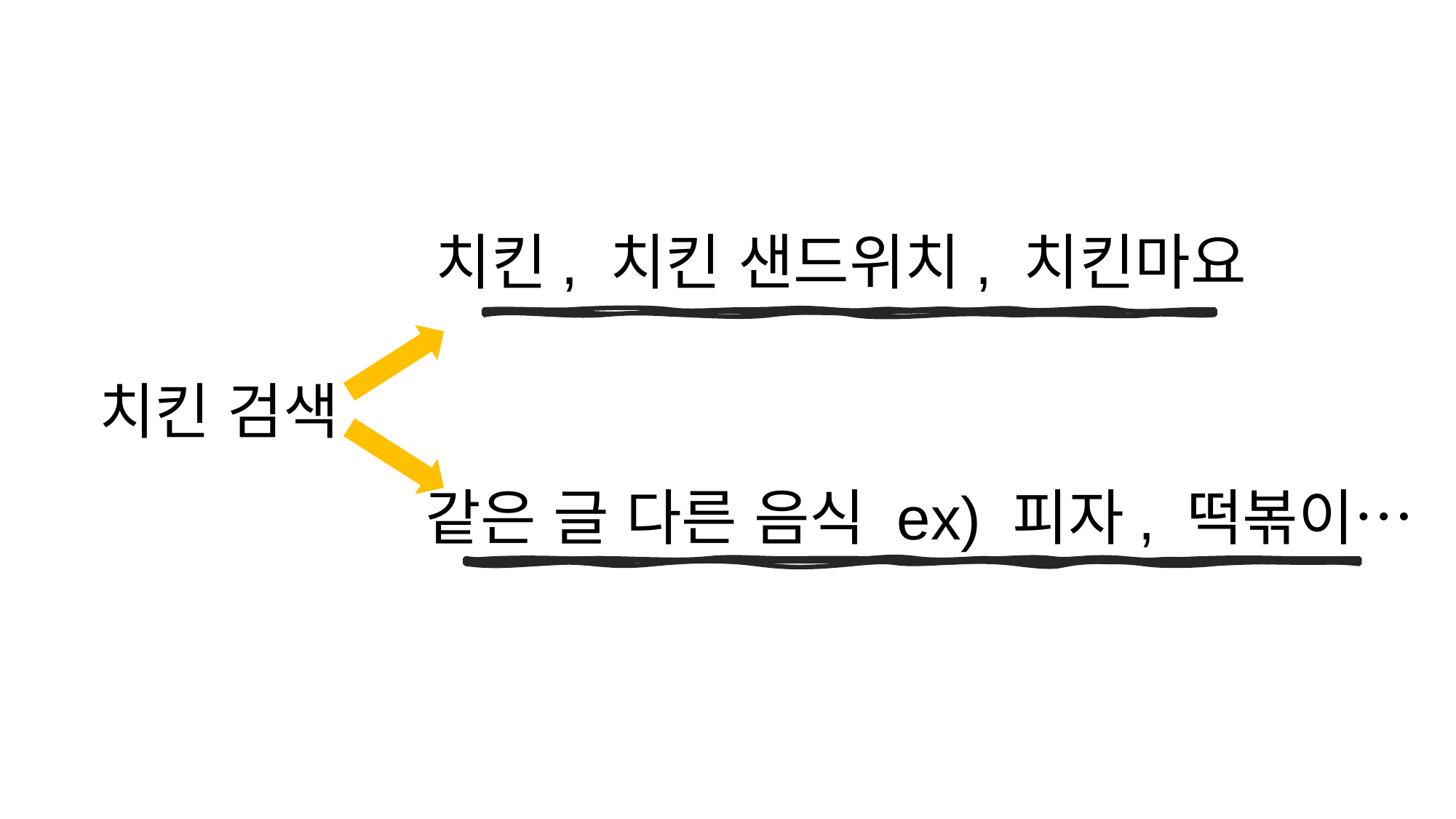

치킨, 치킨 샌드위치, 치킨마요

치킨 검색

같은 글 다른 음식 ex) 피자, 떡볶이…